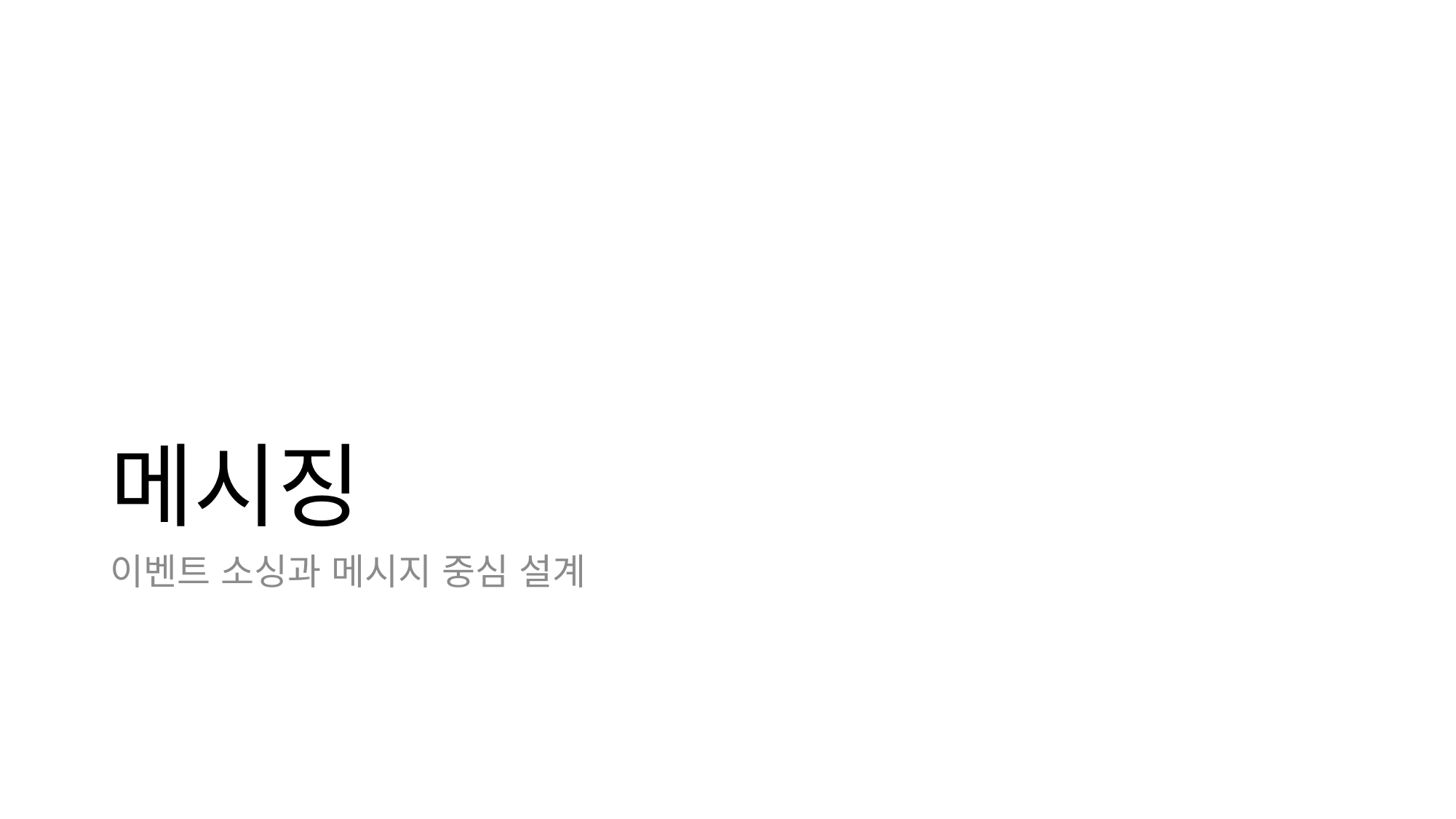

# 메시징
이벤트 소싱과 메시지 중심 설계